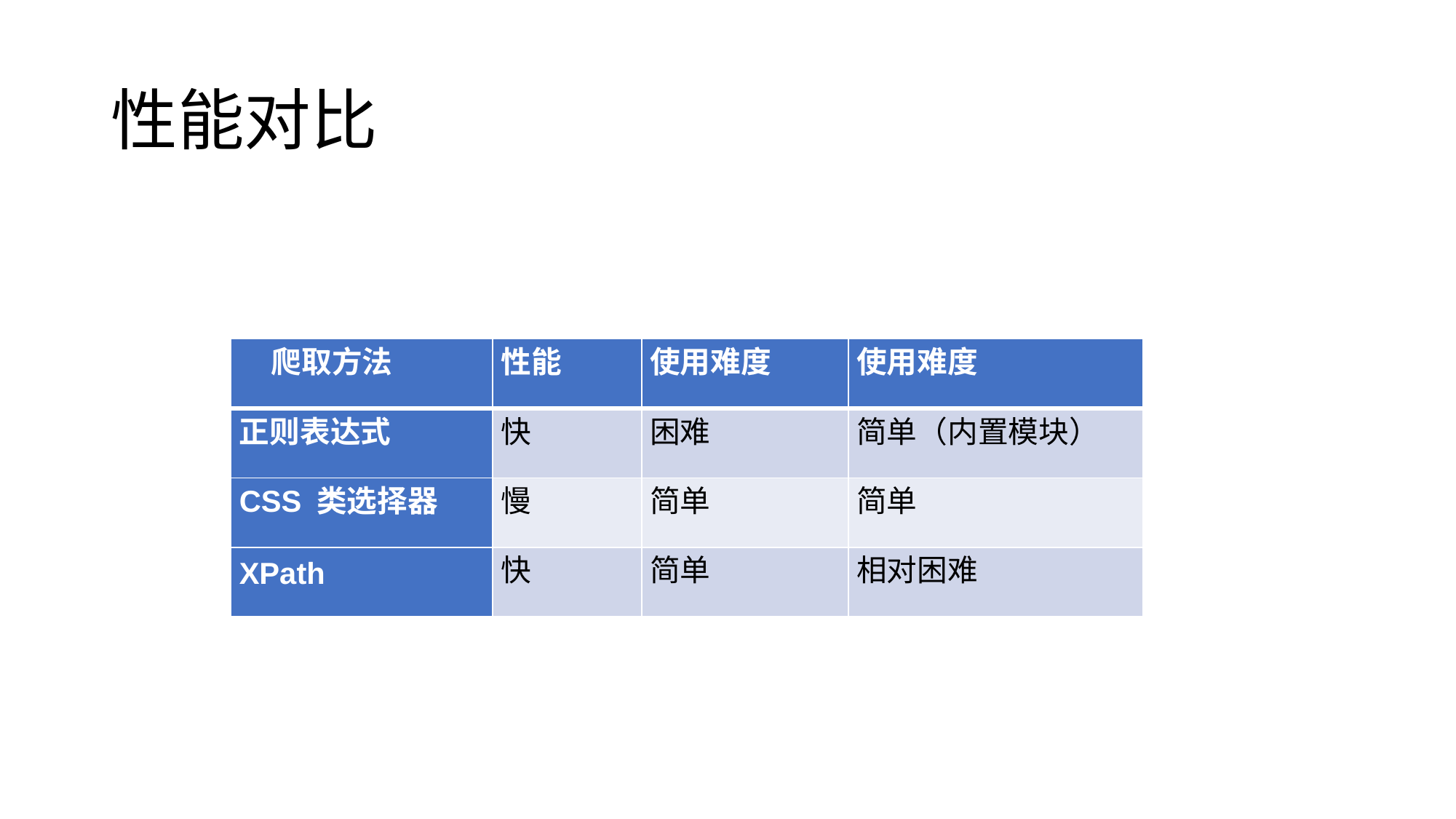

# 性能对比
| 爬取方法 | 性能 | 使用难度 | 使用难度 |
| --- | --- | --- | --- |
| 正则表达式 | 快 | 困难 | 简单（内置模块） |
| CSS 类选择器 | 慢 | 简单 | 简单 |
| XPath | 快 | 简单 | 相对困难 |